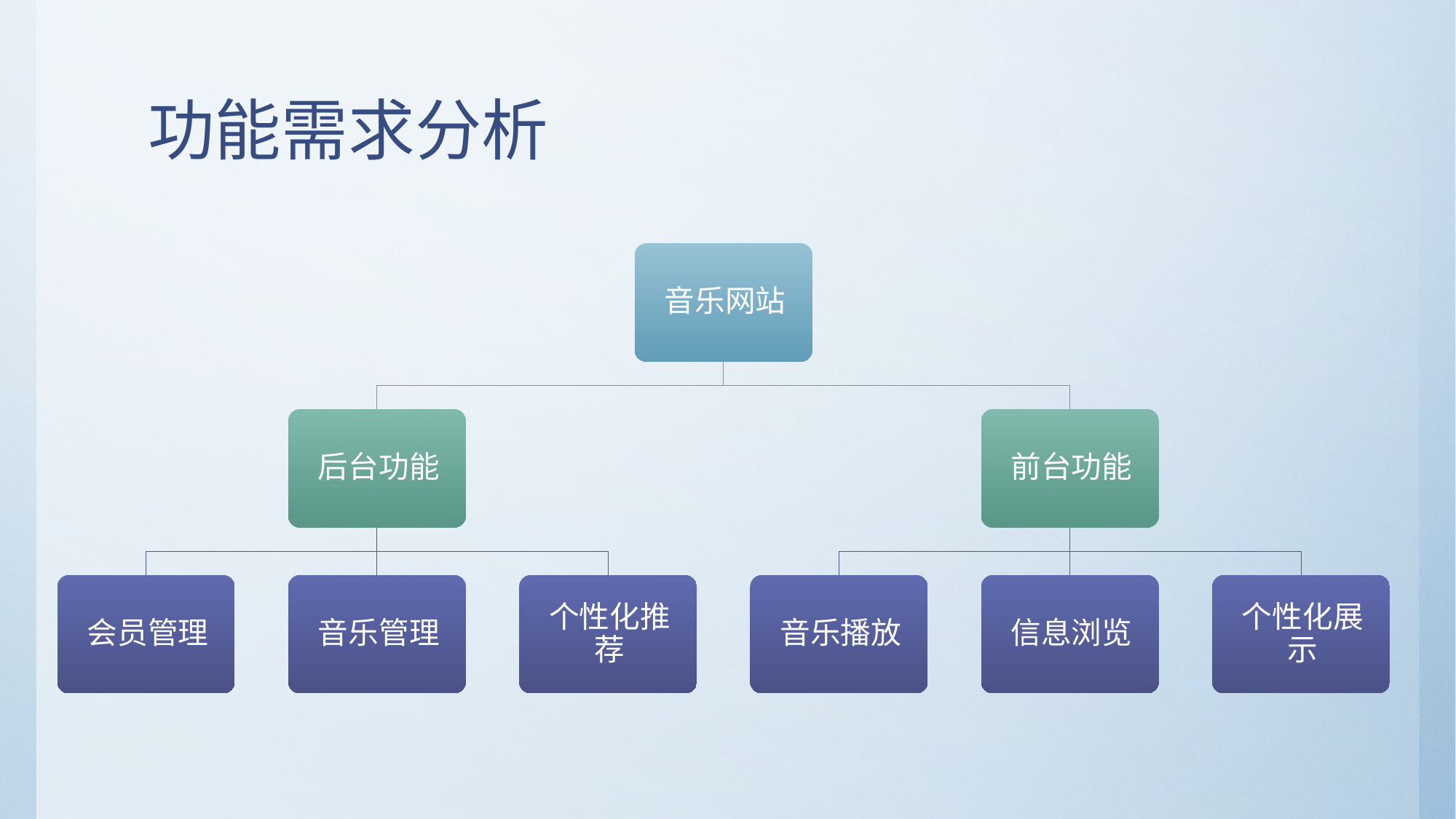

# 功能需求分析
音乐网站
后台功能
会员管理
音乐管理
个性化推荐
前台功能
音乐播放
信息浏览
个性化展示